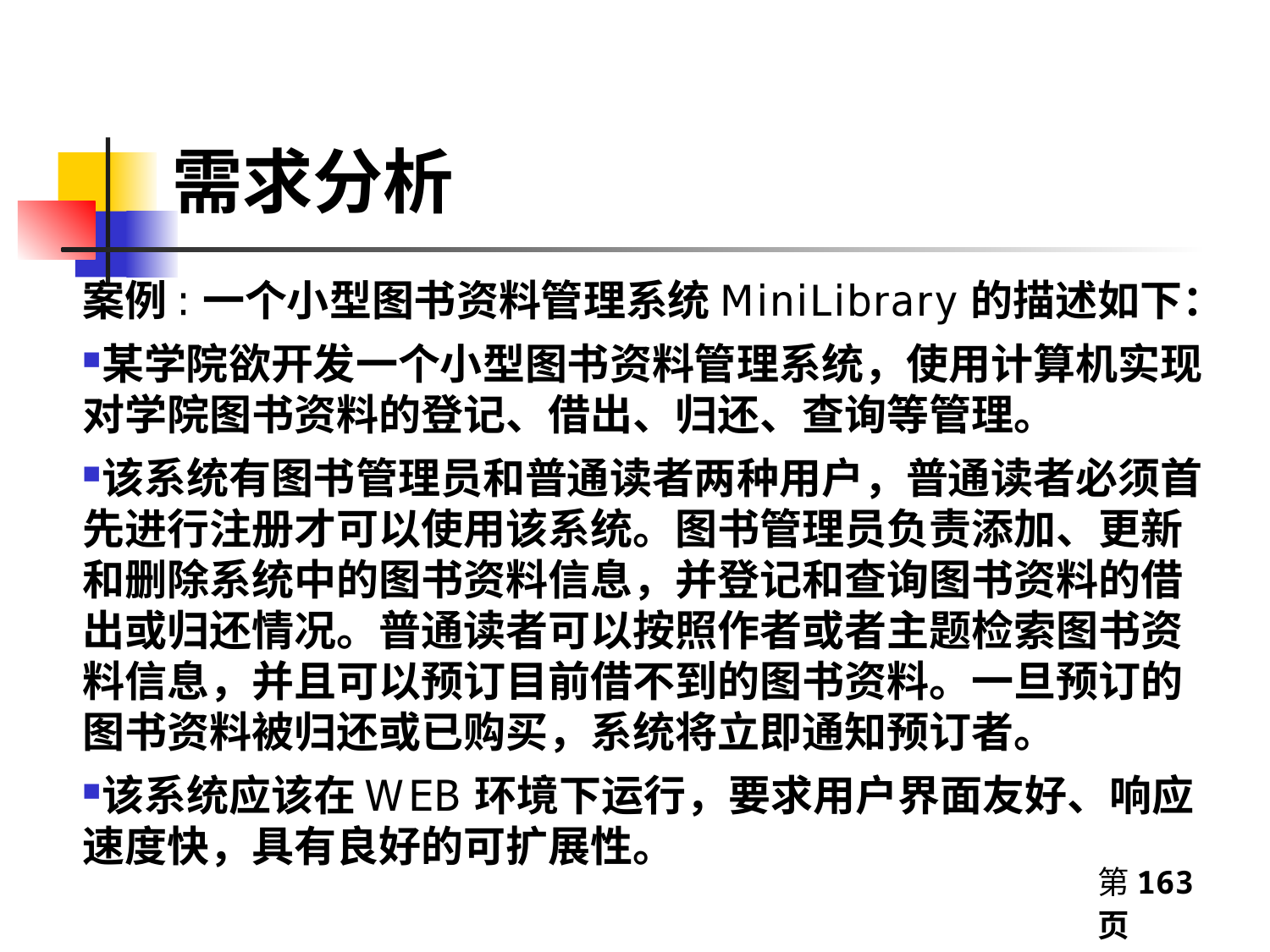

需求分析
案例:一个小型图书资料管理系统MiniLibrary的描述如下：
某学院欲开发一个小型图书资料管理系统，使用计算机实现对学院图书资料的登记、借出、归还、查询等管理。
该系统有图书管理员和普通读者两种用户，普通读者必须首先进行注册才可以使用该系统。图书管理员负责添加、更新和删除系统中的图书资料信息，并登记和查询图书资料的借出或归还情况。普通读者可以按照作者或者主题检索图书资料信息，并且可以预订目前借不到的图书资料。一旦预订的图书资料被归还或已购买，系统将立即通知预订者。
该系统应该在WEB环境下运行，要求用户界面友好、响应速度快，具有良好的可扩展性。